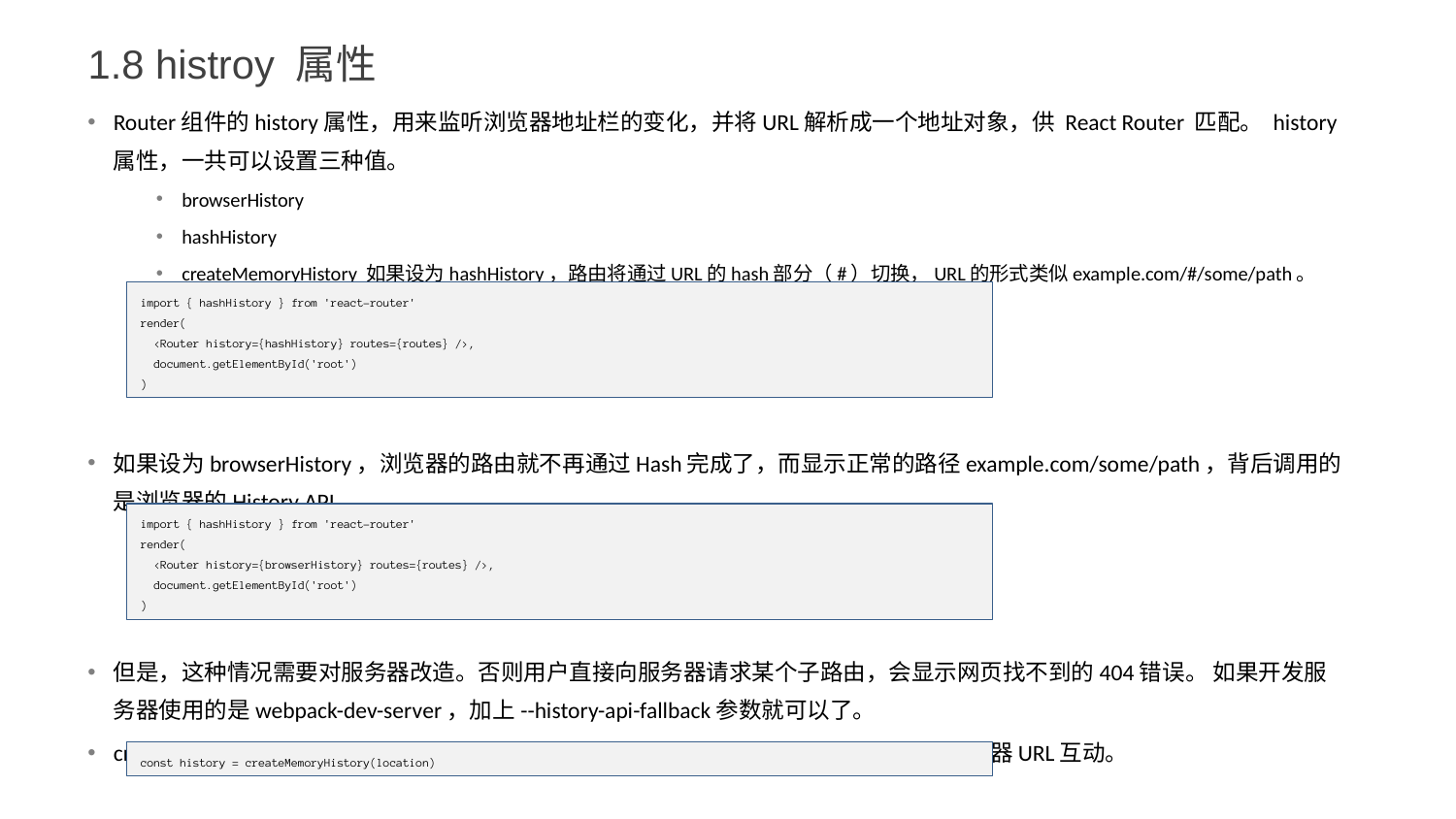

1.8 histroy 属性
Router组件的history属性，用来监听浏览器地址栏的变化，并将URL解析成一个地址对象，供 React Router 匹配。 history属性，一共可以设置三种值。
browserHistory
hashHistory
createMemoryHistory 如果设为hashHistory，路由将通过URL的hash部分（#）切换，URL的形式类似example.com/#/some/path。

如果设为browserHistory，浏览器的路由就不再通过Hash完成了，而显示正常的路径example.com/some/path，背后调用的是浏览器的History API。

但是，这种情况需要对服务器改造。否则用户直接向服务器请求某个子路由，会显示网页找不到的404错误。 如果开发服务器使用的是webpack-dev-server，加上--history-api-fallback参数就可以了。
createMemoryHistory主要用于服务器渲染。它创建一个内存中的history对象，不与浏览器URL互动。
import { hashHistory } from 'react-router'
render(
  <Router history={hashHistory} routes={routes} />,
  document.getElementById('root')
)
import { hashHistory } from 'react-router'
render(
  <Router history={browserHistory} routes={routes} />,
  document.getElementById('root')
)
const history = createMemoryHistory(location)